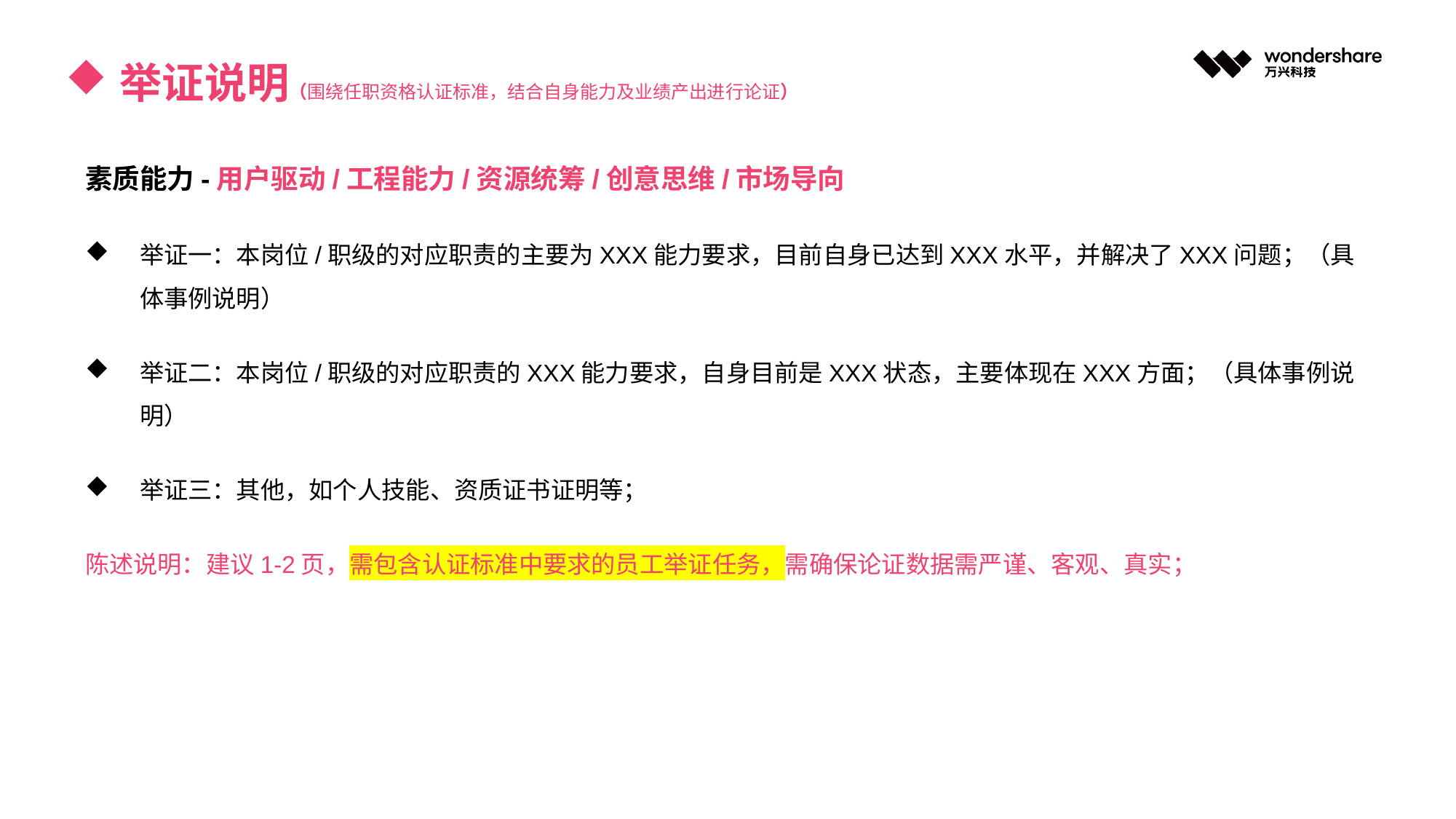

举证说明（围绕任职资格认证标准，结合自身能力及业绩产出进行论证）
素质能力-用户驱动/工程能力/资源统筹/创意思维/市场导向
举证一：本岗位/职级的对应职责的主要为XXX能力要求，目前自身已达到XXX水平，并解决了XXX问题；（具体事例说明）
举证二：本岗位/职级的对应职责的XXX能力要求，自身目前是XXX状态，主要体现在XXX方面；（具体事例说明）
举证三：其他，如个人技能、资质证书证明等；
陈述说明：建议1-2页，需包含认证标准中要求的员工举证任务，需确保论证数据需严谨、客观、真实；